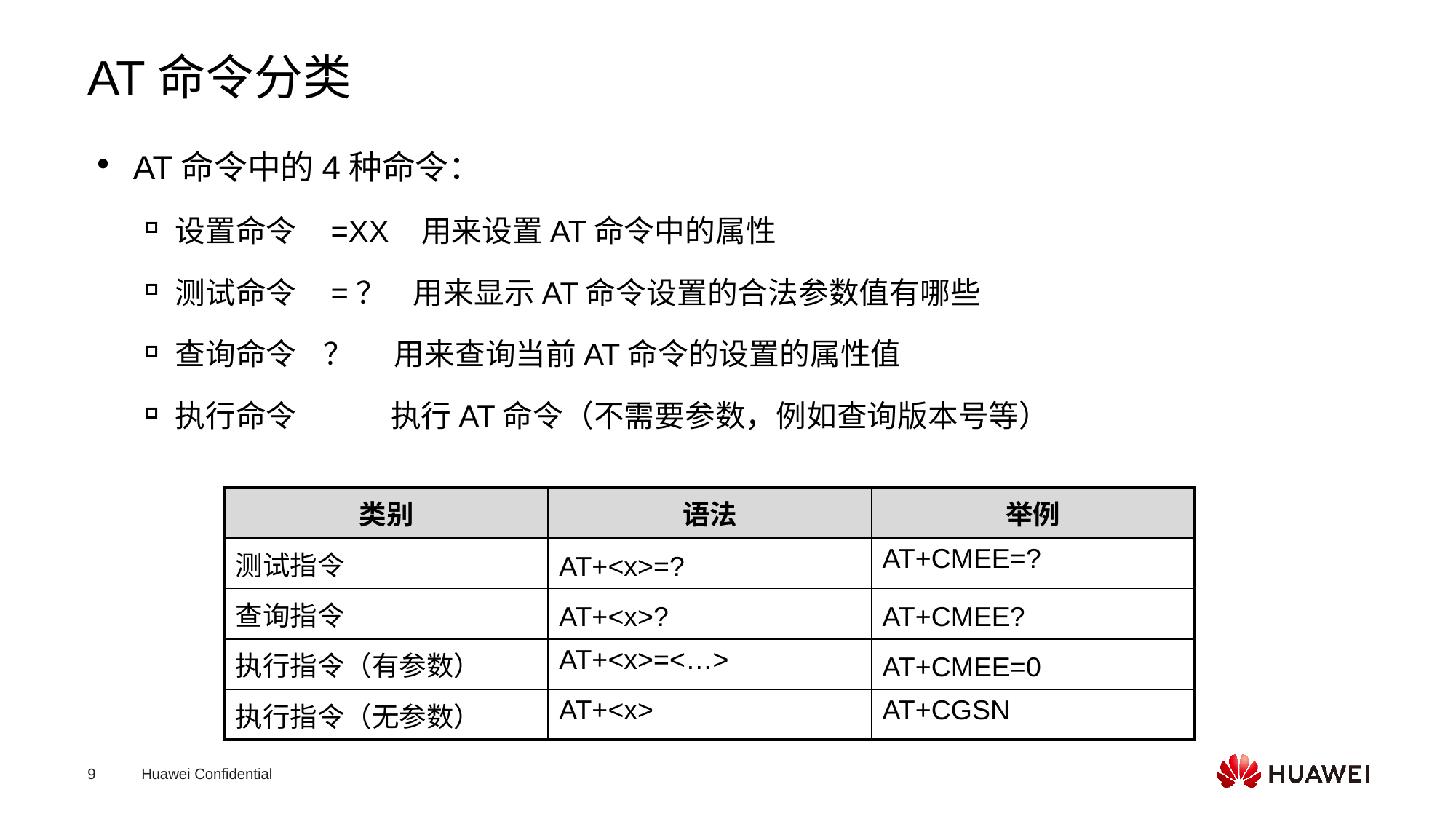

# AT命令分类
AT命令中的4种命令：
设置命令    =XX   用来设置AT命令中的属性
测试命令    =？    用来显示AT命令设置的合法参数值有哪些
查询命令    ？      用来查询当前AT命令的设置的属性值
执行命令              执行AT命令（不需要参数，例如查询版本号等）

| 类别 | 语法 | 举例 |
| --- | --- | --- |
| 测试指令 | AT+<x>=? | AT+CMEE=? |
| 查询指令 | AT+<x>? | AT+CMEE? |
| 执行指令（有参数） | AT+<x>=<…> | AT+CMEE=0 |
| 执行指令（无参数） | AT+<x> | AT+CGSN |